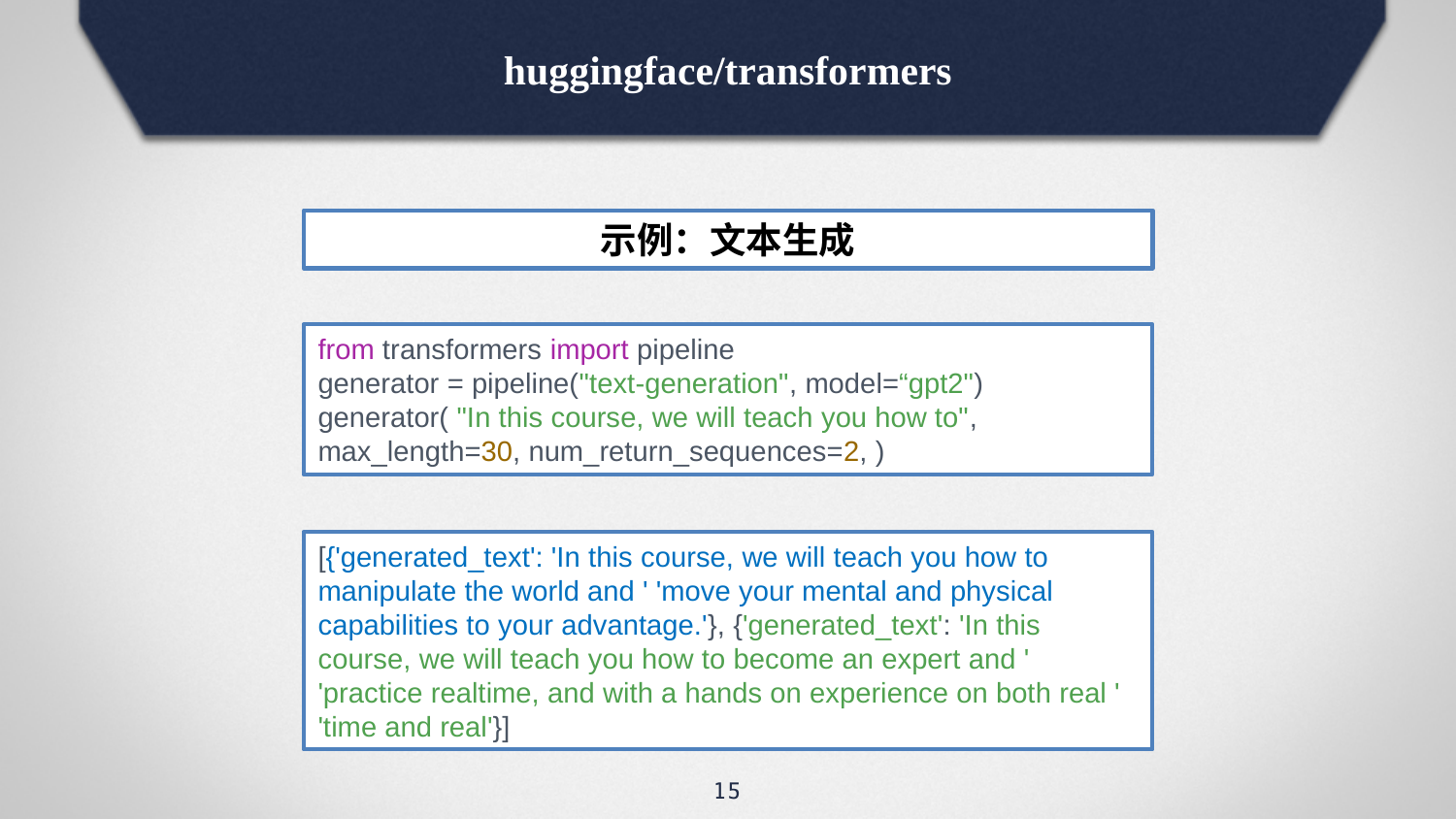

huggingface/transformers
示例：文本生成
from transformers import pipeline
generator = pipeline("text-generation", model=“gpt2") generator( "In this course, we will teach you how to", 	max_length=30, num_return_sequences=2, )
[{'generated_text': 'In this course, we will teach you how to manipulate the world and ' 'move your mental and physical capabilities to your advantage.'}, {'generated_text': 'In this course, we will teach you how to become an expert and ' 'practice realtime, and with a hands on experience on both real ' 'time and real'}]
15